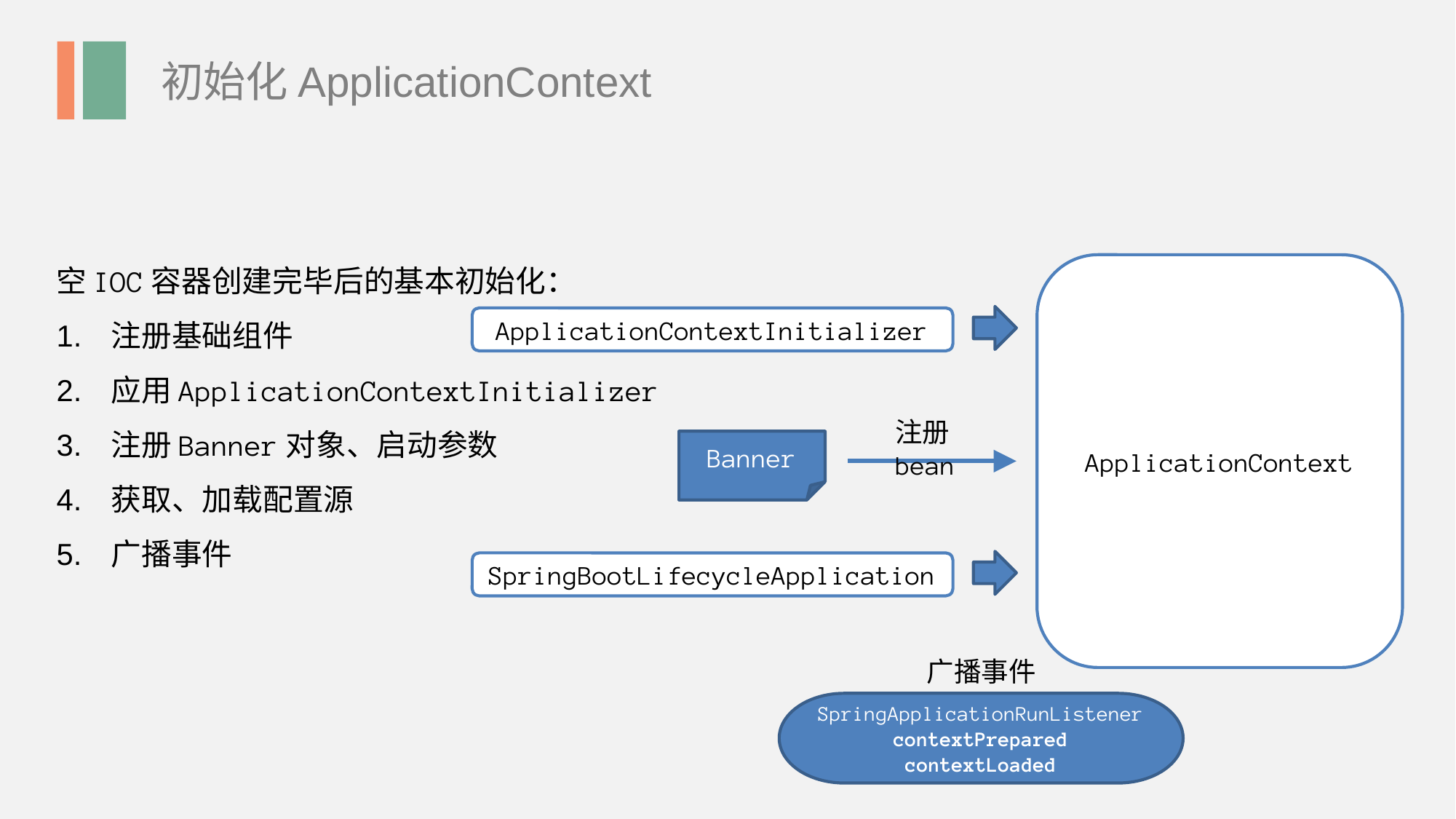

初始化ApplicationContext
空IOC容器创建完毕后的基本初始化：
注册基础组件
应用ApplicationContextInitializer
注册Banner对象、启动参数
获取、加载配置源
广播事件
ApplicationContext

ApplicationContextInitializer
注册bean
Banner

SpringBootLifecycleApplication
广播事件
SpringApplicationRunListener
contextPrepared
contextLoaded